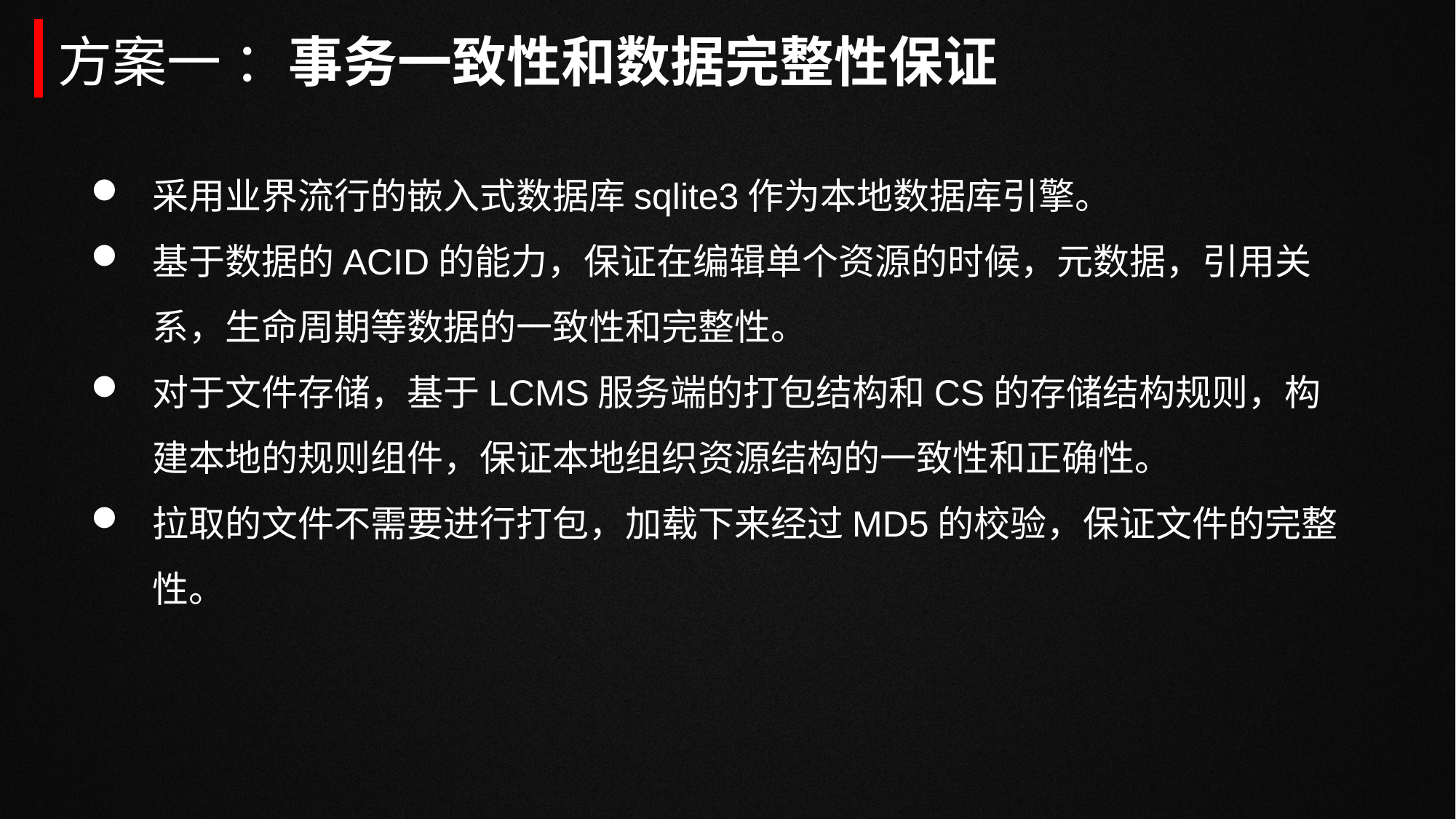

方案一 ：事务一致性和数据完整性保证
采用业界流行的嵌入式数据库sqlite3作为本地数据库引擎。
基于数据的ACID的能力，保证在编辑单个资源的时候，元数据，引用关系，生命周期等数据的一致性和完整性。
对于文件存储，基于LCMS服务端的打包结构和CS的存储结构规则，构建本地的规则组件，保证本地组织资源结构的一致性和正确性。
拉取的文件不需要进行打包，加载下来经过MD5的校验，保证文件的完整性。